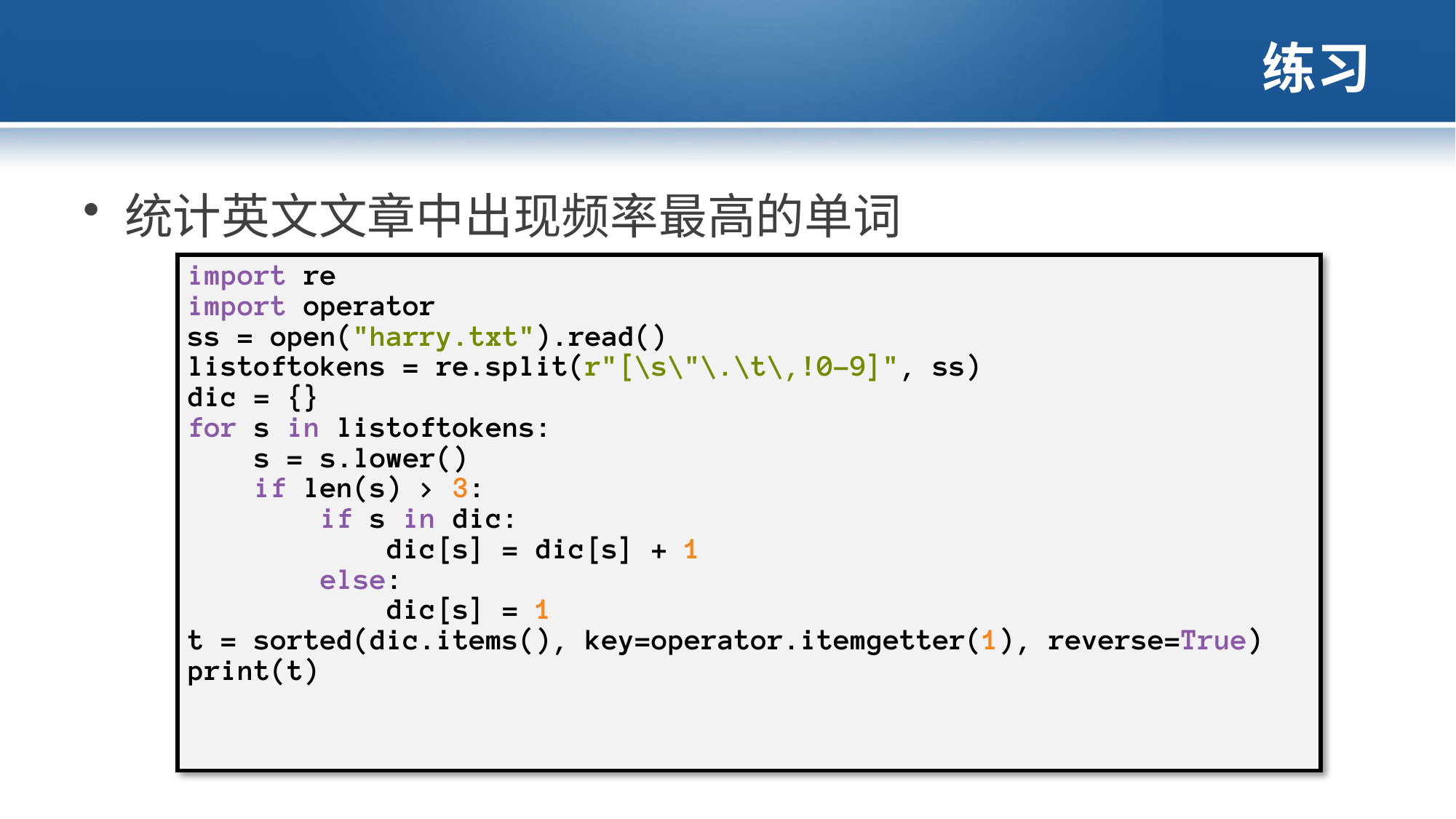

# 练习
统计英文文章中出现频率最高的单词
| import re import operator ss = open("harry.txt").read() listoftokens = re.split(r"[\s\"\.\t\,!0-9]", ss) dic = {} for s in listoftokens: s = s.lower() if len(s) > 3: if s in dic: dic[s] = dic[s] + 1 else: dic[s] = 1 t = sorted(dic.items(), key=operator.itemgetter(1), reverse=True) print(t) |
| --- |